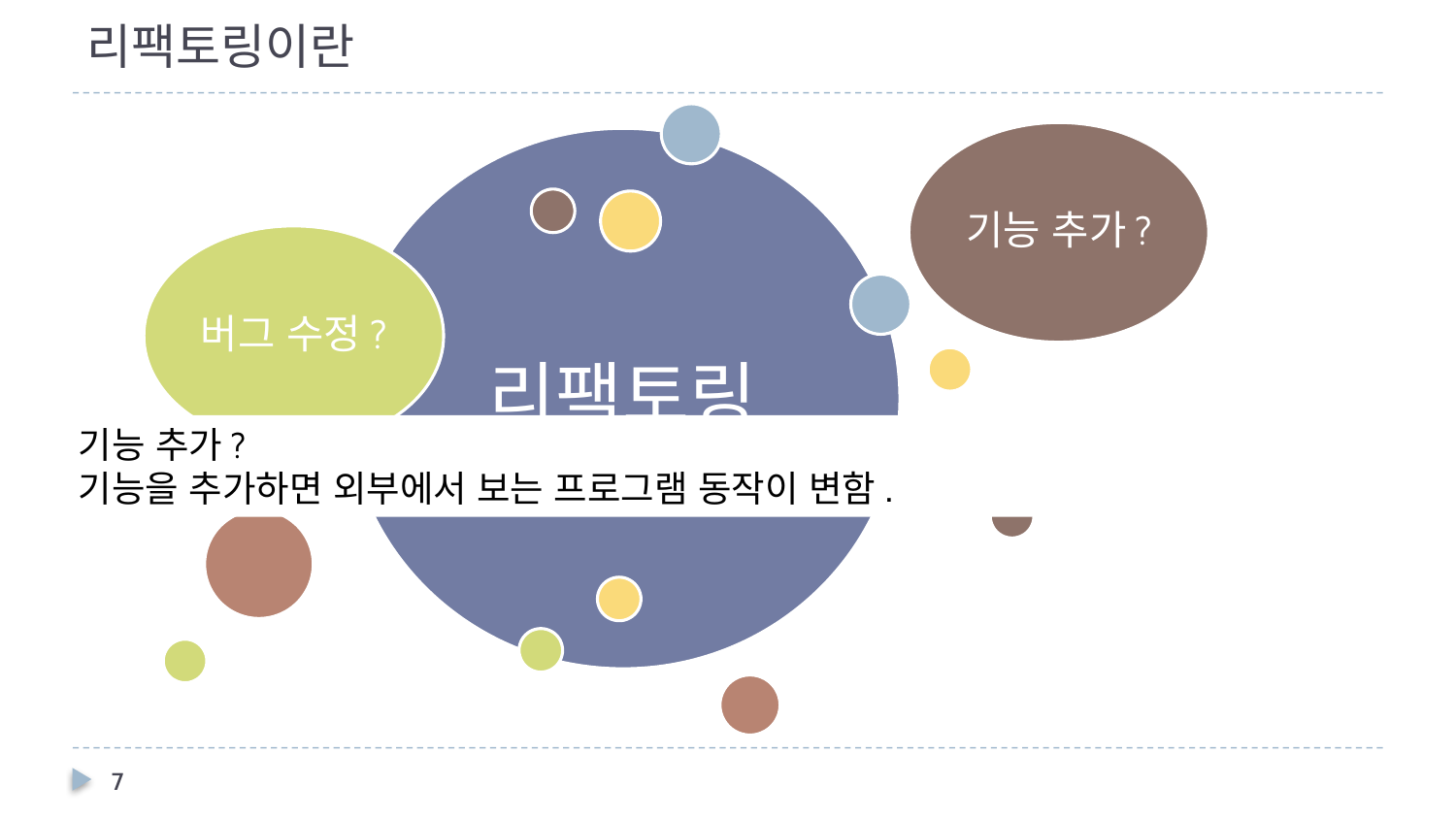

# 리팩토링이란

리팩토링

기능 추가?
버그 수정?
기능 추가?
기능을 추가하면 외부에서 보는 프로그램 동작이 변함.
7